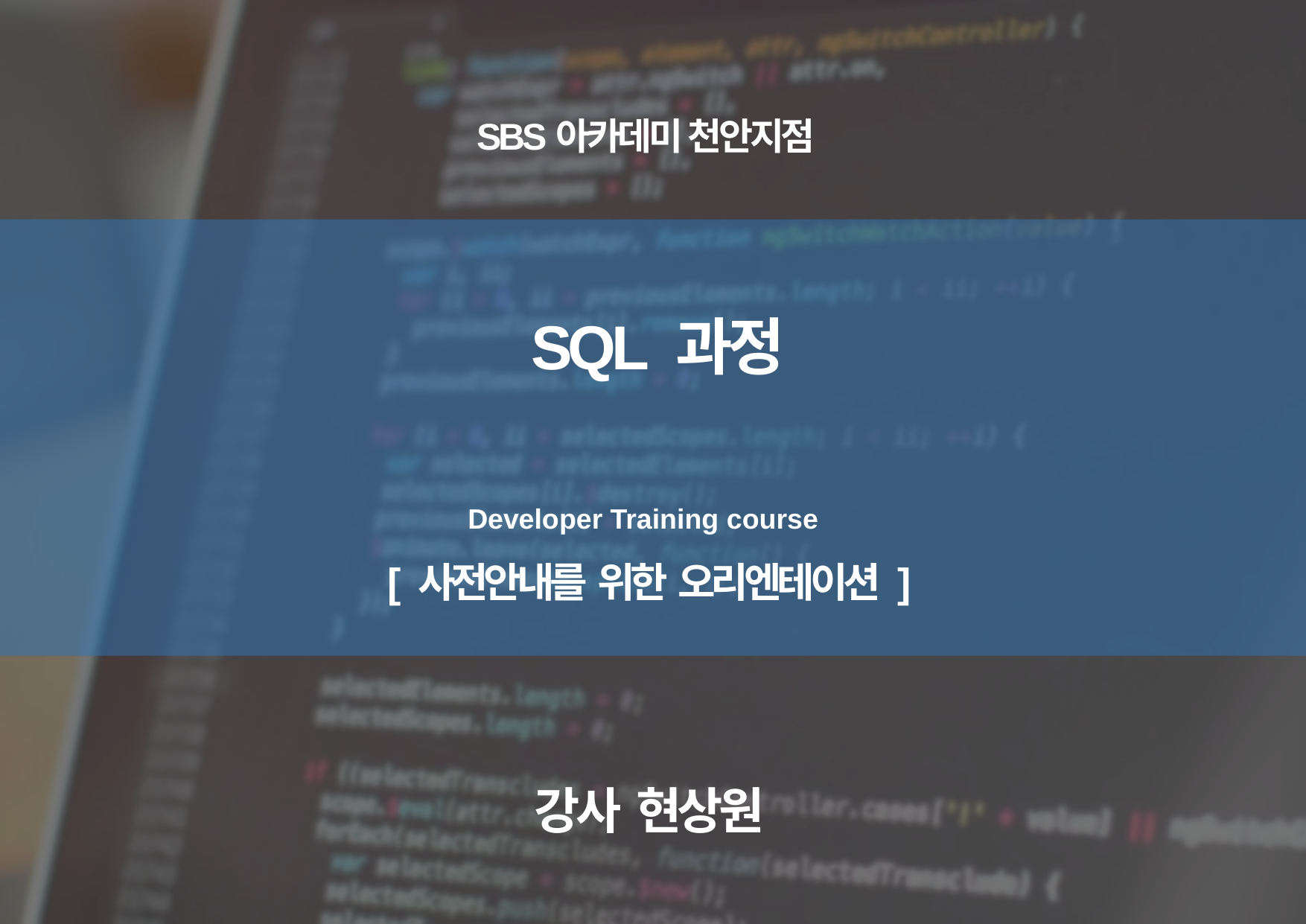

SBS아카데미 천안지점

# SQL 과정
Developer Training course
[ 사전안내를  위한  오리엔테이션 ]
강사  현상원